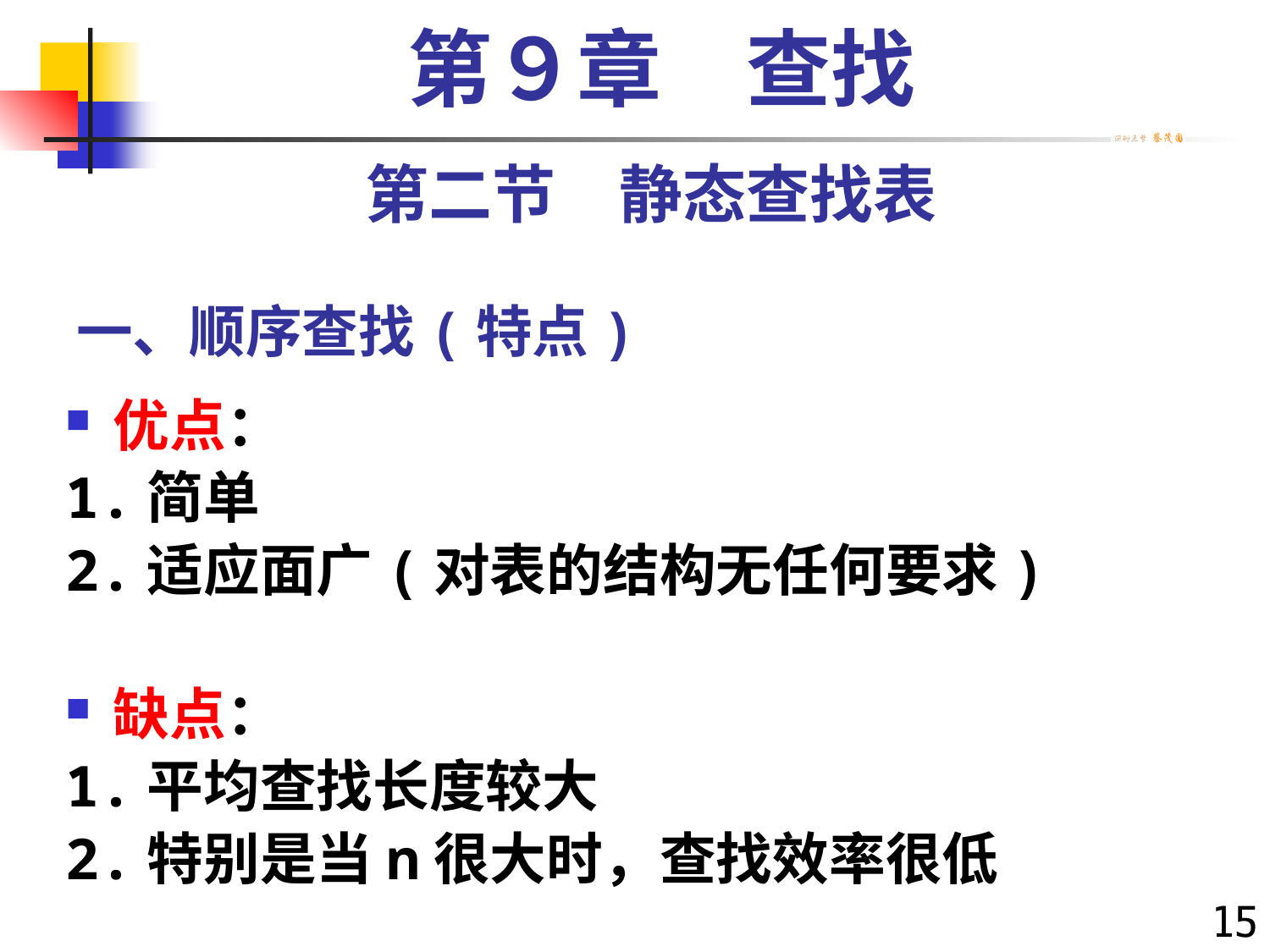

第９章　查找
第二节　静态查找表
# 一、顺序查找(特点)
优点：
1.简单
2.适应面广(对表的结构无任何要求)

缺点：
1.平均查找长度较大
2.特别是当n很大时，查找效率很低
15